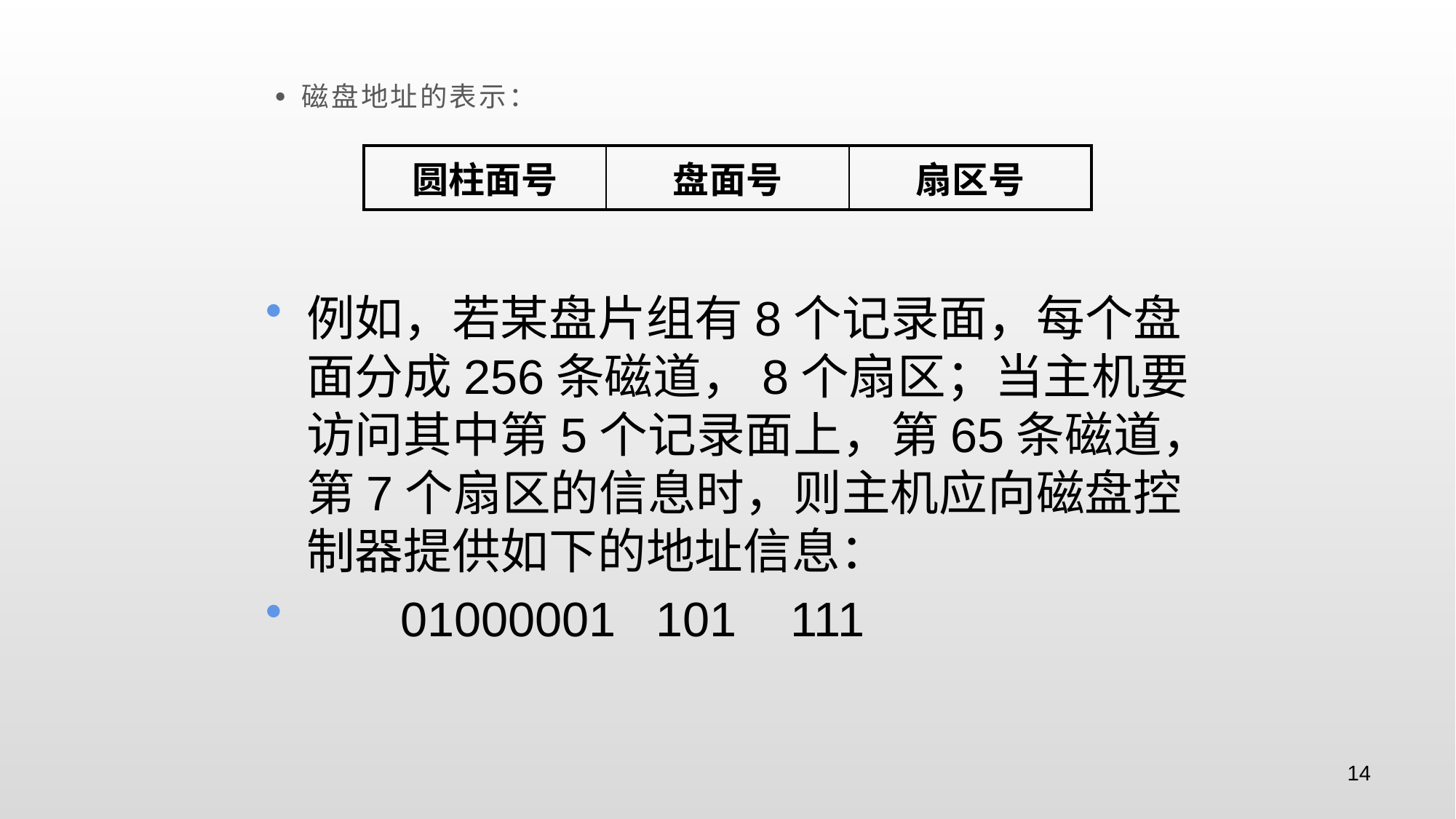

磁盘地址的表示：

| 圆柱面号 | 盘面号 | 扇区号 |
| --- | --- | --- |
例如，若某盘片组有8个记录面，每个盘面分成256条磁道，8个扇区；当主机要访问其中第5个记录面上，第65条磁道，第7个扇区的信息时，则主机应向磁盘控制器提供如下的地址信息：
       01000001   101    111

14